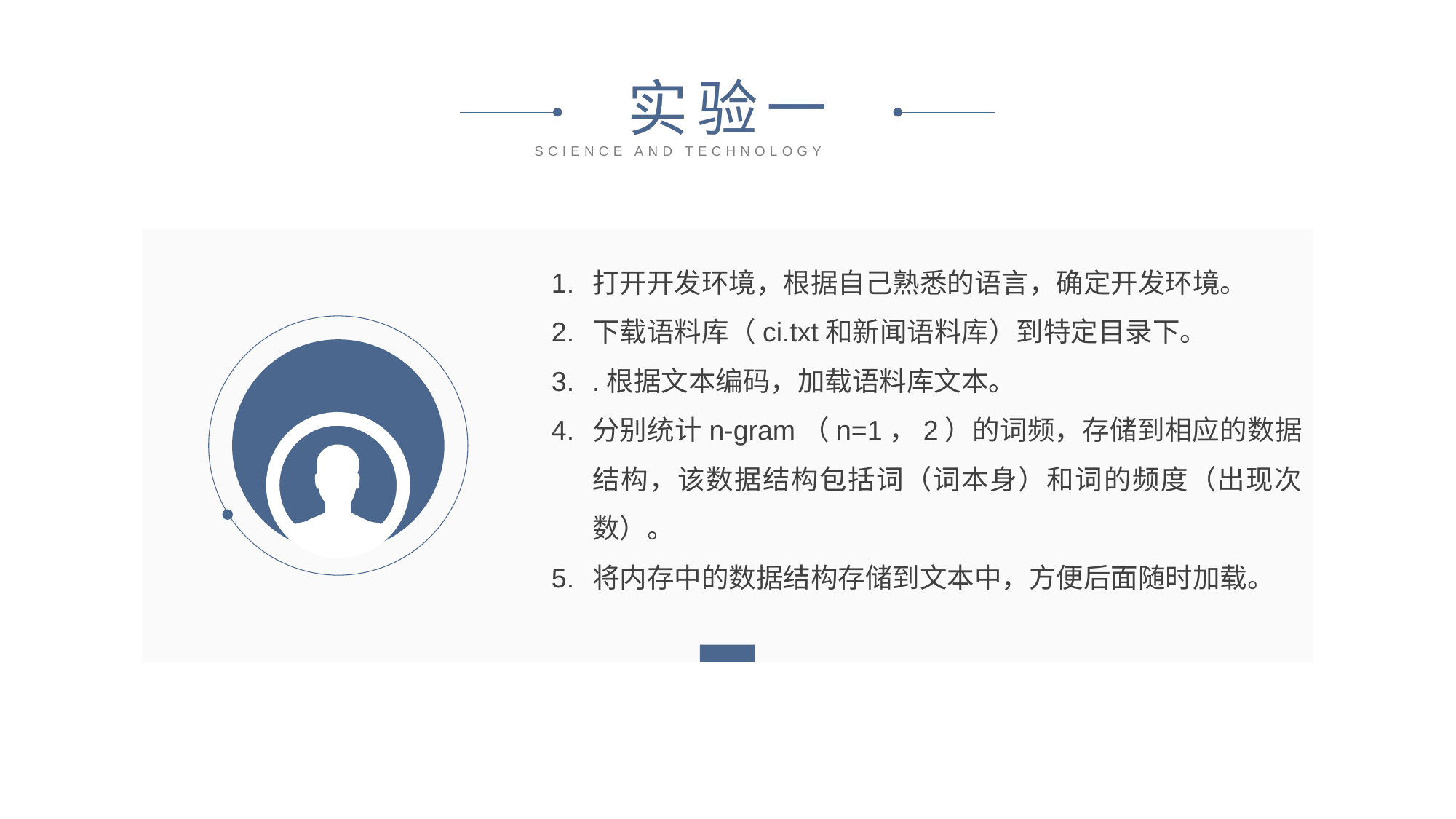

实验一
SCIENCE AND TECHNOLOGY

打开开发环境，根据自己熟悉的语言，确定开发环境。
下载语料库（ci.txt和新闻语料库）到特定目录下。
.根据文本编码，加载语料库文本。
分别统计n-gram（n=1，2）的词频，存储到相应的数据结构，该数据结构包括词（词本身）和词的频度（出现次数）。
将内存中的数据结构存储到文本中，方便后面随时加载。